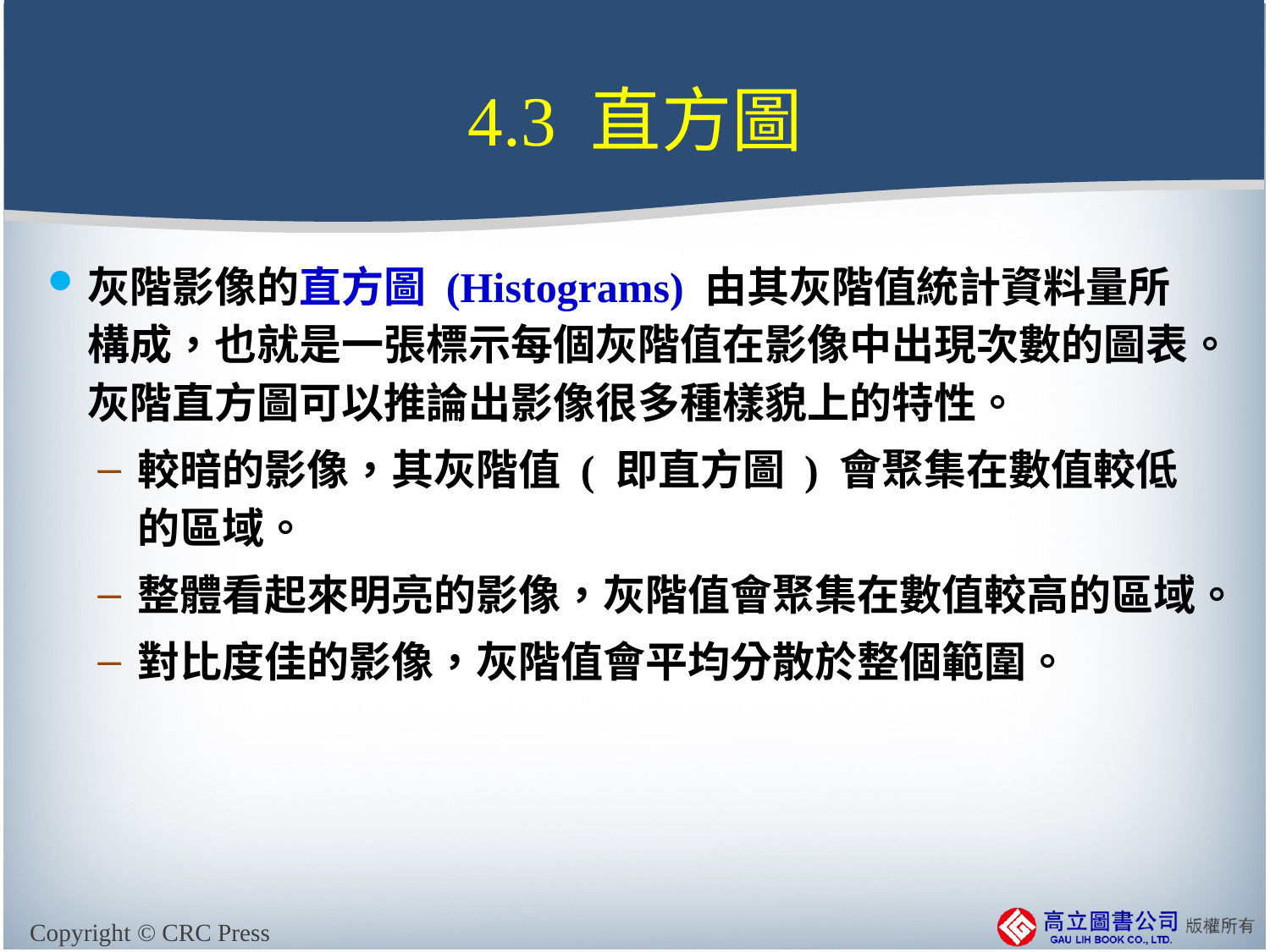

# 4.3 直方圖
灰階影像的直方圖 (Histograms) 由其灰階值統計資料量所構成，也就是一張標示每個灰階值在影像中出現次數的圖表。灰階直方圖可以推論出影像很多種樣貌上的特性。
較暗的影像，其灰階值 ( 即直方圖 ) 會聚集在數值較低的區域。
整體看起來明亮的影像，灰階值會聚集在數值較高的區域。
對比度佳的影像，灰階值會平均分散於整個範圍。